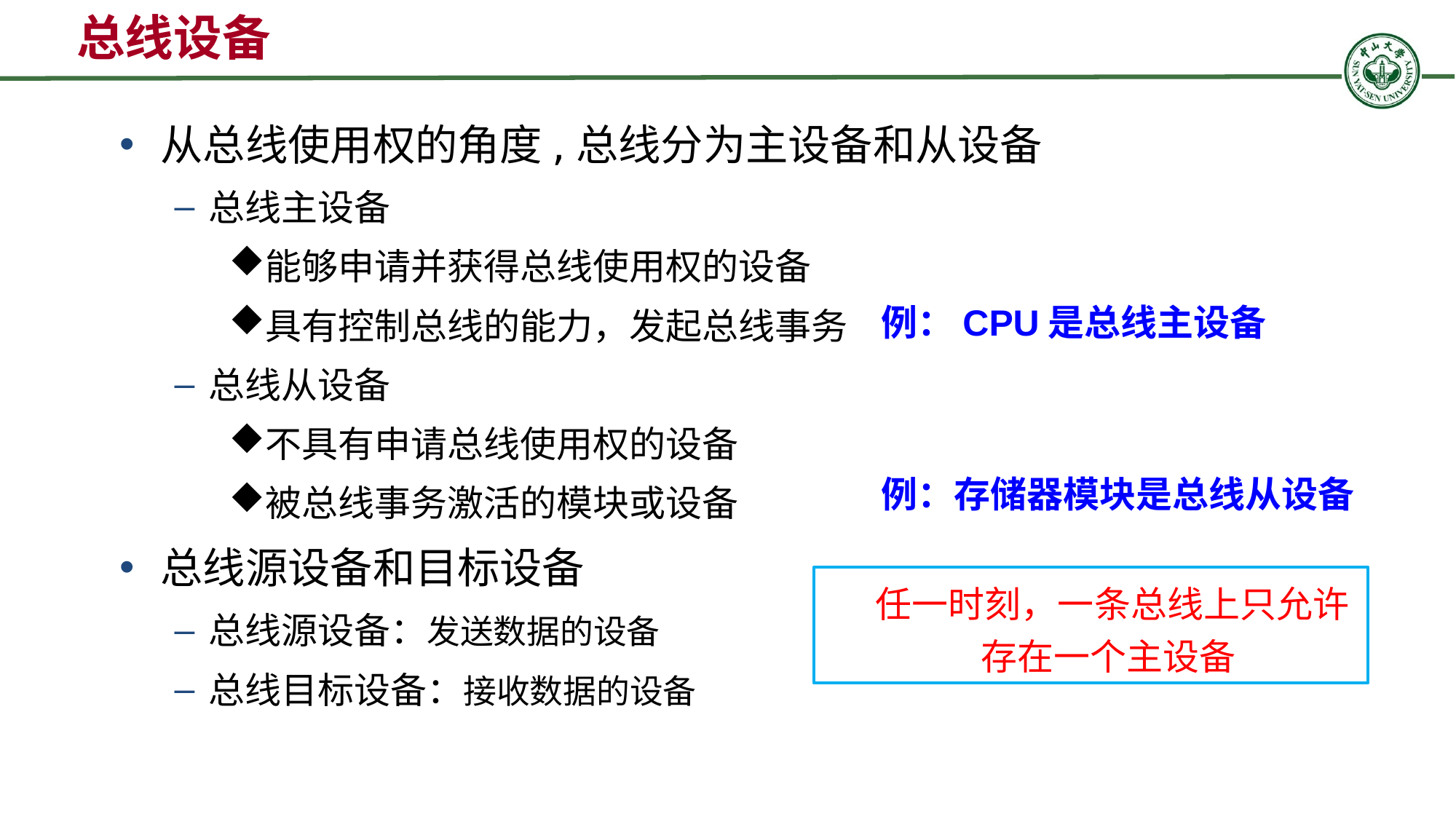

总线设备
从总线使用权的角度,总线分为主设备和从设备
总线主设备
能够申请并获得总线使用权的设备
具有控制总线的能力，发起总线事务
总线从设备
不具有申请总线使用权的设备
被总线事务激活的模块或设备
总线源设备和目标设备
总线源设备：发送数据的设备
总线目标设备：接收数据的设备
例：CPU是总线主设备
例：存储器模块是总线从设备
任一时刻，一条总线上只允许存在一个主设备